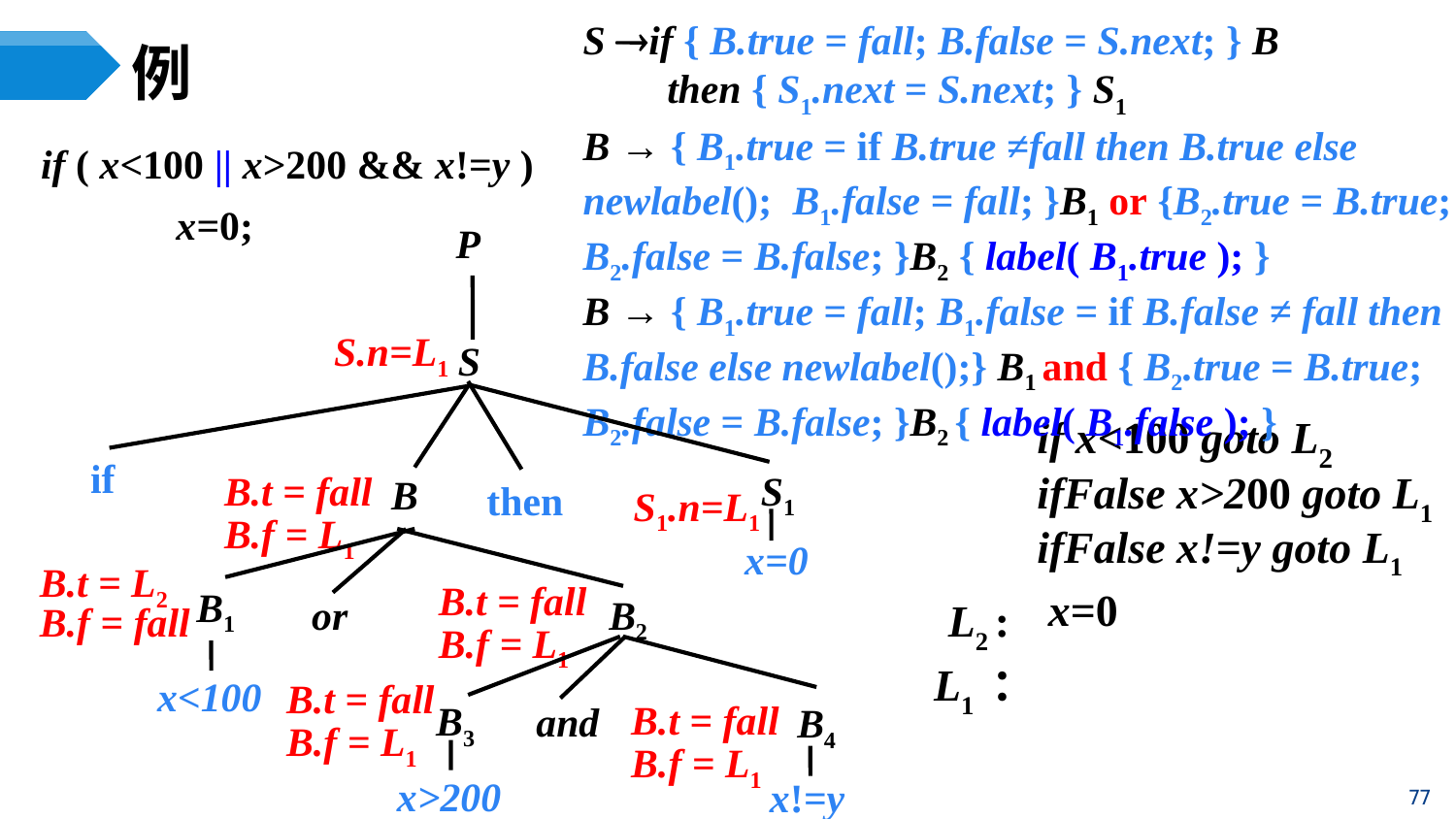

S →if { B.true = fall; B.false = S.next; } B
	    then { S1.next = S.next; } S1
B → { B1.true = if B.true ≠fall then B.true else newlabel();  B1.false = fall; }B1 or {B2.true = B.true;  B2.false = B.false; }B2 { label( B1.true ); }
B → { B1.true = fall; B1.false = if B.false ≠ fall then B.false else newlabel();} B1 and { B2.true = B.true; B2.false = B.false; }B2 { label( B1.false ); }

# 例
 if ( x<100 || x>200 && x!=y )
	x=0;
P

S

if
S1
then
 B

B1
B2
or

x<100
B3
B4
and

x>200
x!=y

x=0
S.n=L1
	if x<100 goto L2
	ifFalse x>200 goto L1
	ifFalse x!=y goto L1
	 x=0

B.t = fall
B.f = L1
S1.n=L1
B.t = L2
B.f = fall
B.t = fall
B.f = L1
L2 :
L1 ：
B.t = fall
B.f = L1
B.t = fall
B.f = L1
77